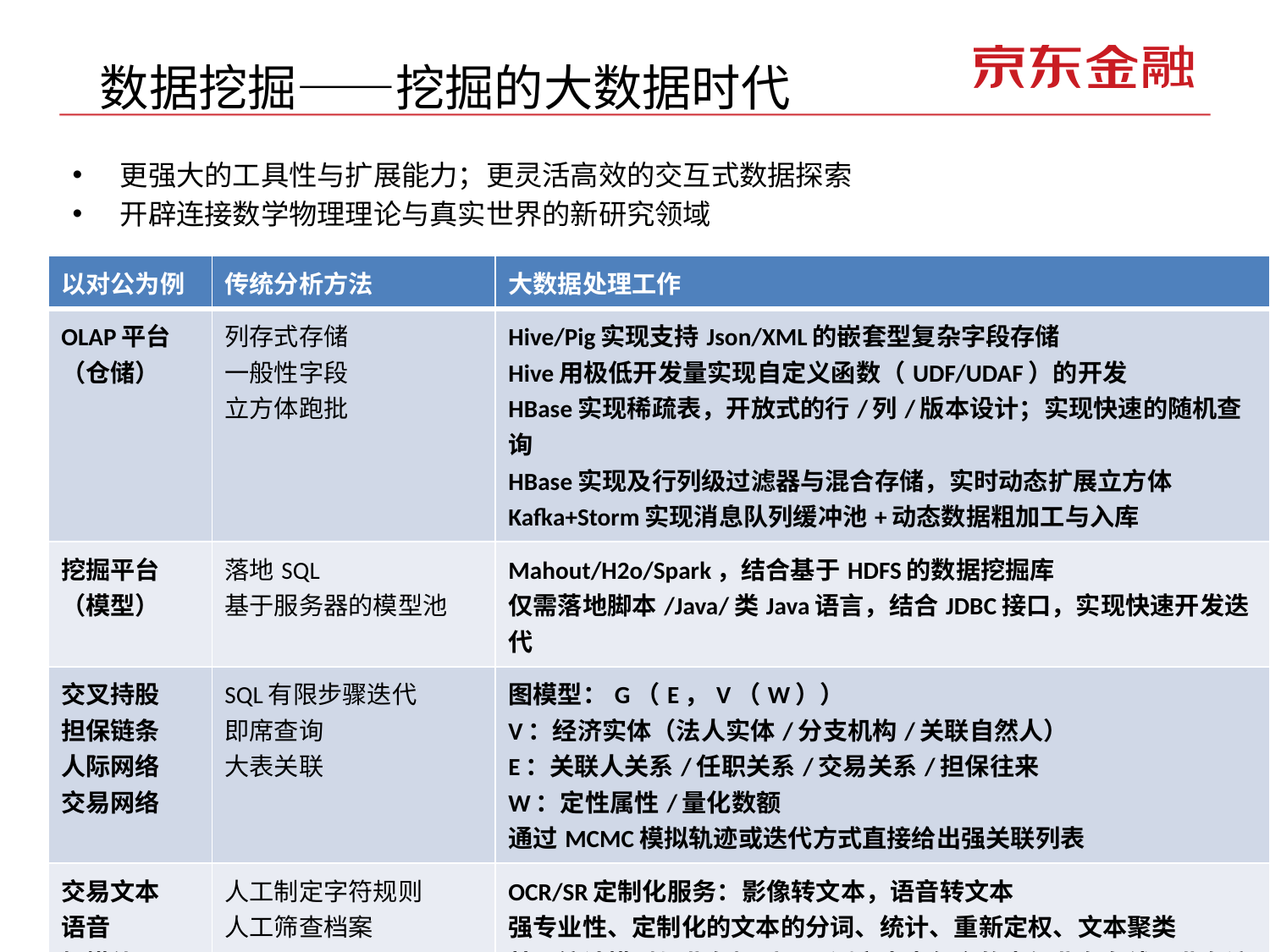

# 数据挖掘——挖掘的大数据时代
更强大的工具性与扩展能力；更灵活高效的交互式数据探索
开辟连接数学物理理论与真实世界的新研究领域
| 以对公为例 | 传统分析方法 | 大数据处理工作 |
| --- | --- | --- |
| OLAP平台 （仓储） | 列存式存储 一般性字段 立方体跑批 | Hive/Pig实现支持Json/XML的嵌套型复杂字段存储 Hive用极低开发量实现自定义函数（UDF/UDAF）的开发 HBase实现稀疏表，开放式的行/列/版本设计；实现快速的随机查询 HBase实现及行列级过滤器与混合存储，实时动态扩展立方体 Kafka+Storm实现消息队列缓冲池+动态数据粗加工与入库 |
| 挖掘平台 （模型） | 落地SQL 基于服务器的模型池 | Mahout/H2o/Spark，结合基于HDFS的数据挖掘库 仅需落地脚本/Java/类Java语言，结合JDBC接口，实现快速开发迭代 |
| 交叉持股 担保链条 人际网络 交易网络 | SQL有限步骤迭代 即席查询 大表关联 | 图模型：G（E，V（W）） V：经济实体（法人实体/分支机构/关联自然人） E：关联人关系/任职关系/交易关系/担保往来 W：定性属性/量化数额 通过MCMC模拟轨迹或迭代方式直接给出强关联列表 |
| 交易文本 语音 扫描件 公共平台 | 人工制定字符规则 人工筛查档案 | OCR/SR定制化服务：影像转文本，语音转文本 强专业性、定制化的文本的分词、统计、重新定权、文本聚类 基于统计模型与业务规则，预测文本中包含的表征业务条线、业务流程 基于文本库，制定舆情指标、重复性文本识别 |